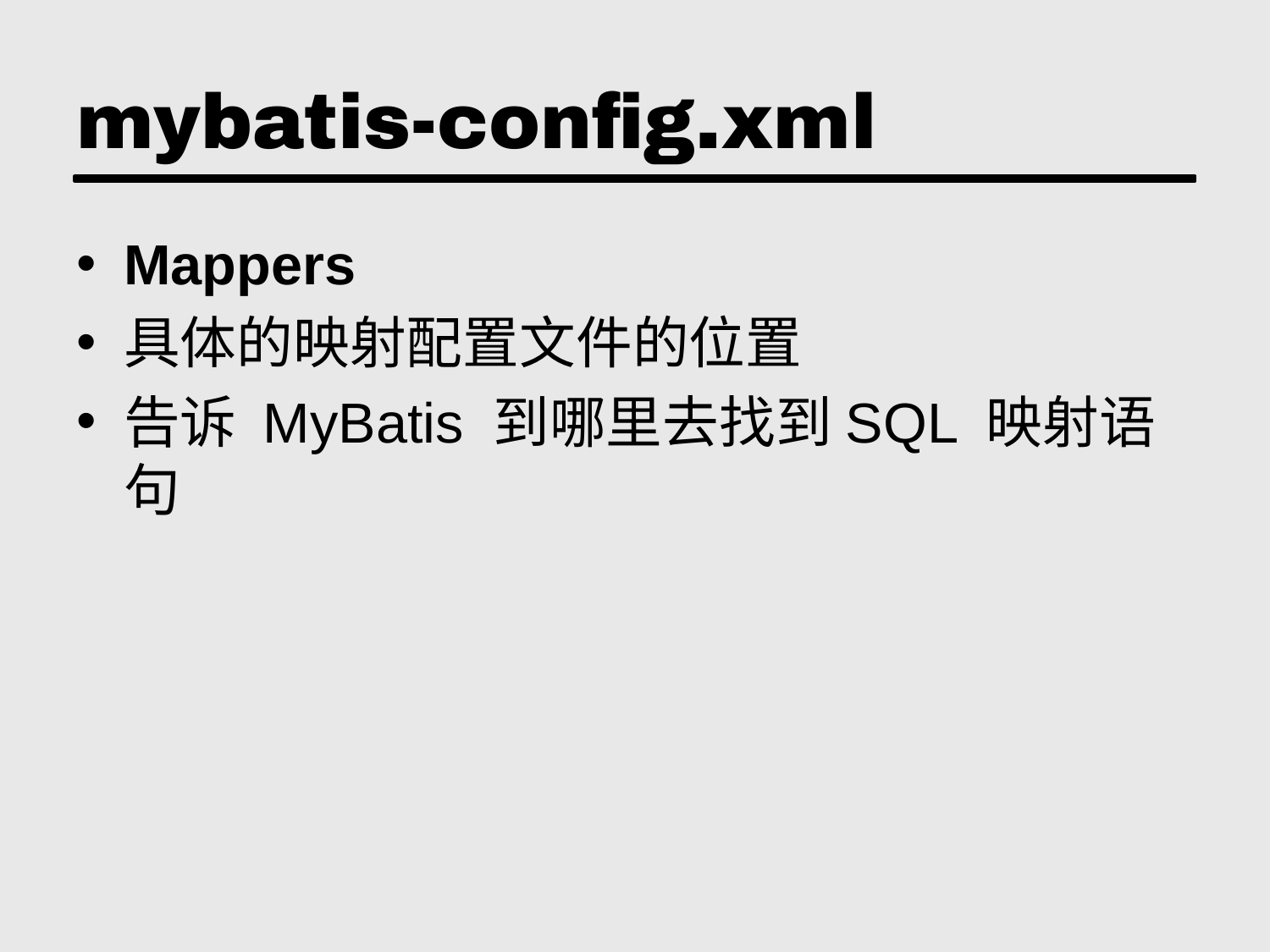

# mybatis-config.xml
Mappers
具体的映射配置文件的位置
告诉 MyBatis 到哪里去找到SQL 映射语句